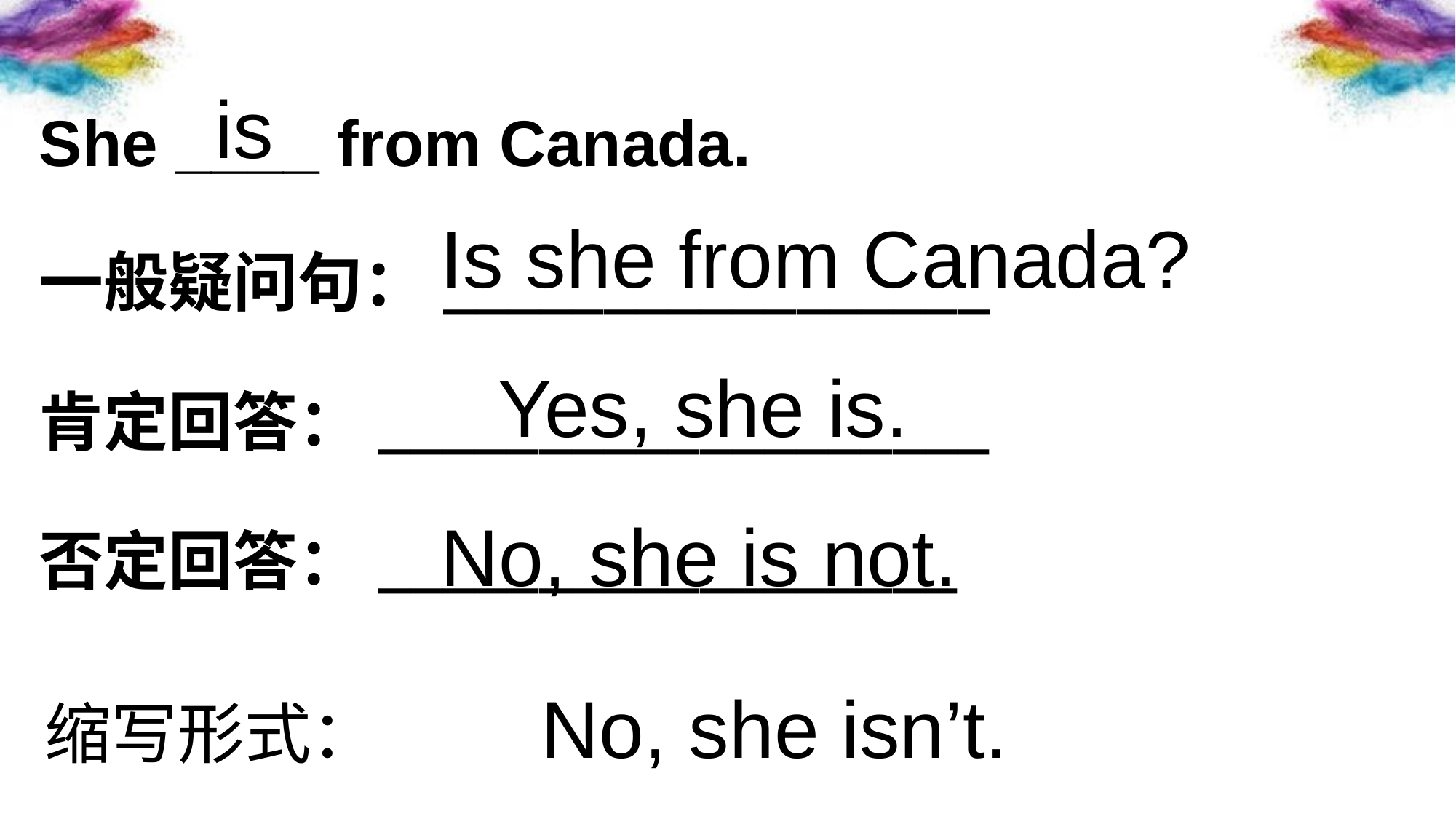

is
Is she from Canada?
Yes, she is.
She ____ from Canada.
一般疑问句：_________________
肯定回答：___________________
否定回答：__________________
No, she is not.
  缩写形式：
No, she isn’t.